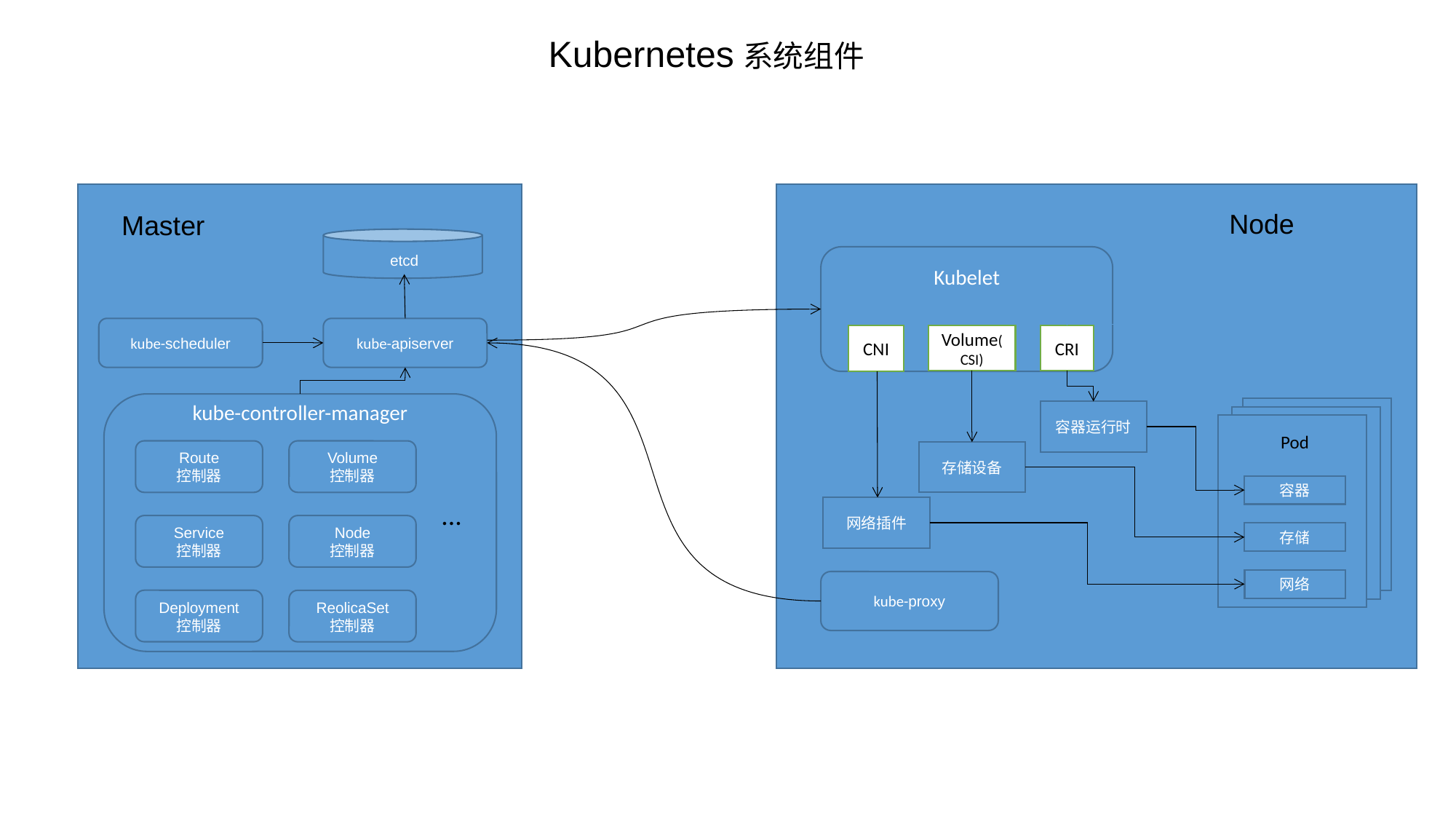

Kubernetes系统组件

Node
Master

etcd

Kubelet

kube-scheduler
kube-apiserver
CRI
CNI
Volume(CSI)
kube-controller-manager

容器运行时

Pod
Route
控制器
Volume
控制器
存储设备
容器
...
网络插件
Service
控制器
Node
控制器
存储
网络
kube-proxy
Deployment
控制器
ReolicaSet
控制器